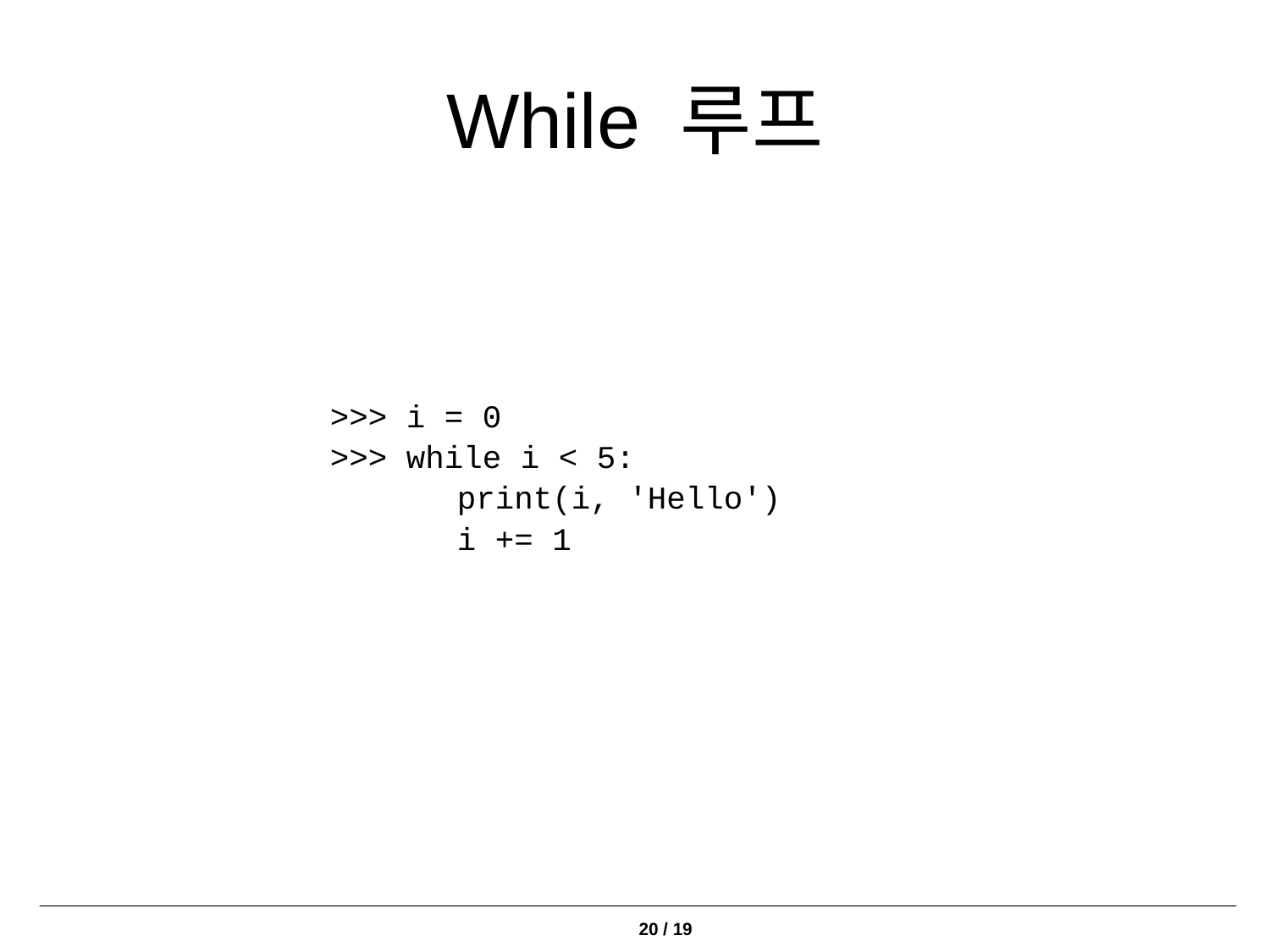

# While 루프
>>> i = 0
>>> while i < 5:
	print(i, 'Hello')
	i += 1